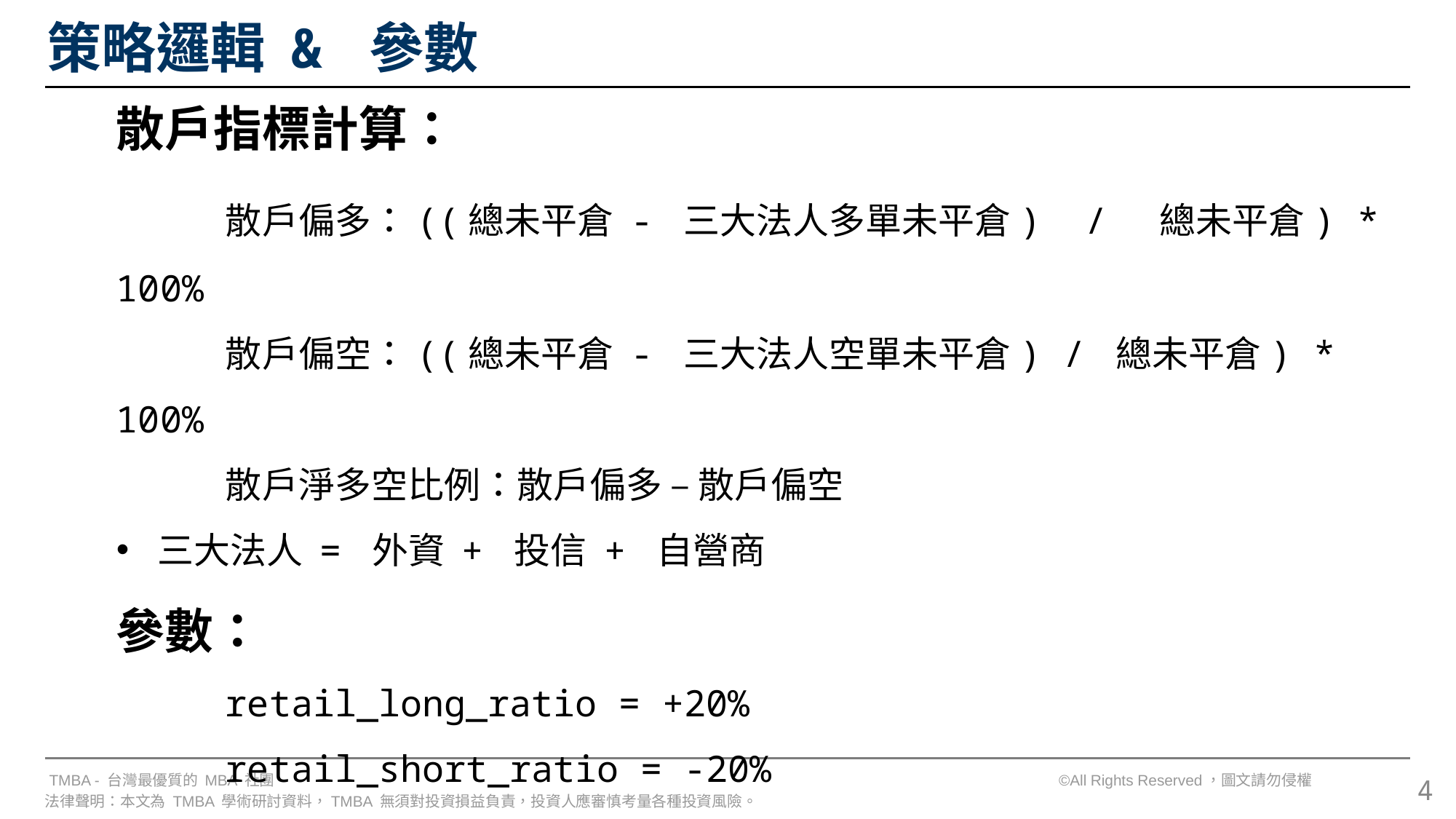

# 策略邏輯 & 參數
散戶指標計算：
	散戶偏多：((總未平倉 - 三大法人多單未平倉)  /  總未平倉) * 100%
	散戶偏空：((總未平倉 - 三大法人空單未平倉) / 總未平倉) * 100%
	散戶淨多空比例：散戶偏多 – 散戶偏空
三大法人 = 外資 + 投信 + 自營商
參數：
	retail_long_ratio = +20%
	retail_short_ratio = -20%
4